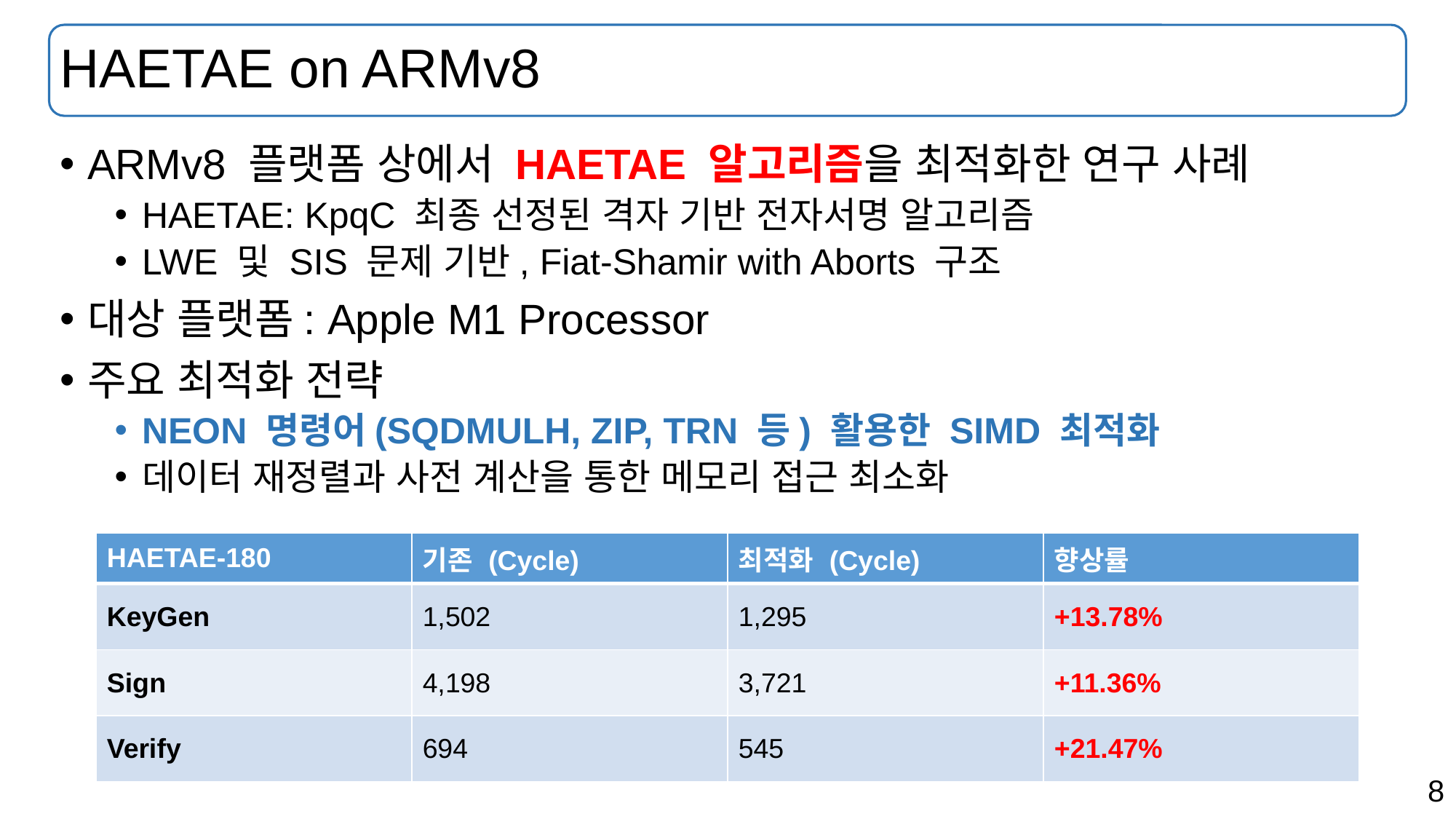

# HAETAE on ARMv8
ARMv8 플랫폼 상에서 HAETAE 알고리즘을 최적화한 연구 사례
HAETAE: KpqC 최종 선정된 격자 기반 전자서명 알고리즘
LWE 및 SIS 문제 기반, Fiat-Shamir with Aborts 구조
대상 플랫폼: Apple M1 Processor
주요 최적화 전략
NEON 명령어(SQDMULH, ZIP, TRN 등) 활용한 SIMD 최적화
데이터 재정렬과 사전 계산을 통한 메모리 접근 최소화

| HAETAE-180 | 기존 (Cycle) | 최적화 (Cycle) | 향상률 |
| --- | --- | --- | --- |
| KeyGen | 1,502 | 1,295 | +13.78% |
| Sign | 4,198 | 3,721 | +11.36% |
| Verify | 694 | 545 | +21.47% |